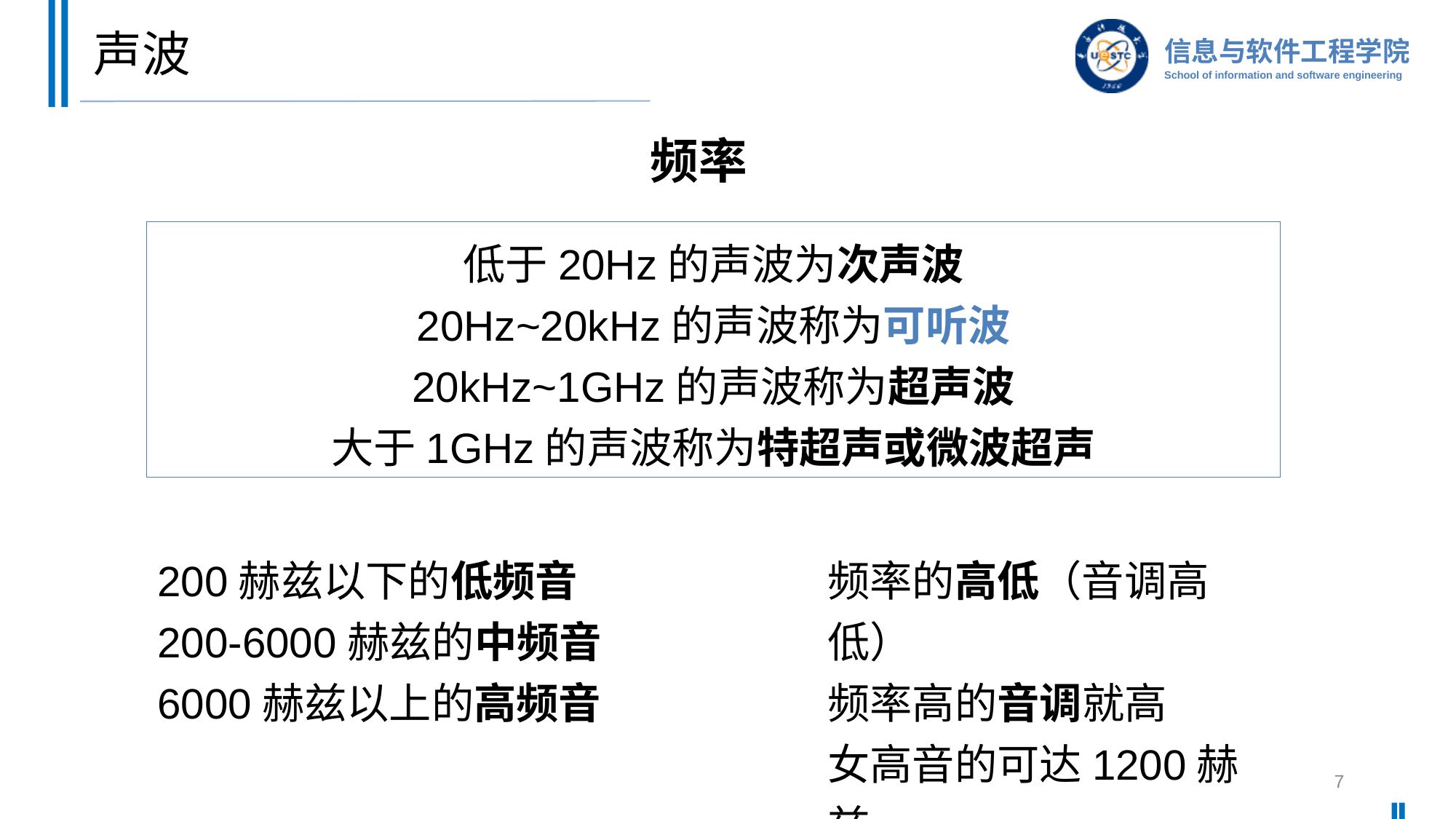

# 声波
频率
低于20Hz的声波为次声波
20Hz~20kHz的声波称为可听波
20kHz~1GHz的声波称为超声波
大于1GHz的声波称为特超声或微波超声
200赫兹以下的低频音
200-6000赫兹的中频音
6000赫兹以上的高频音
频率的高低（音调高低）
频率高的音调就高
女高音的可达1200赫兹
7